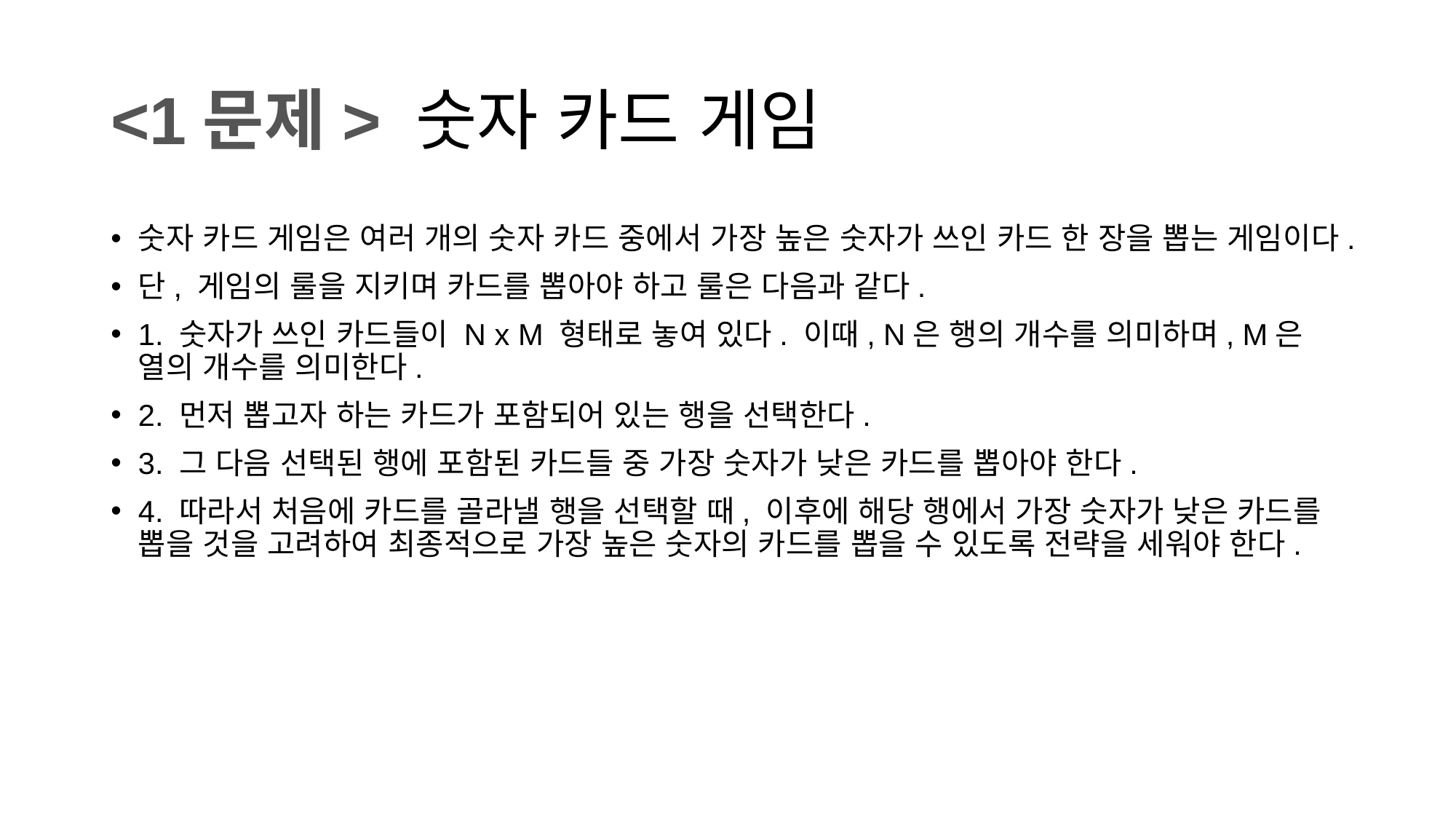

# <1문제> 숫자 카드 게임
숫자 카드 게임은 여러 개의 숫자 카드 중에서 가장 높은 숫자가 쓰인 카드 한 장을 뽑는 게임이다.
단, 게임의 룰을 지키며 카드를 뽑아야 하고 룰은 다음과 같다.
1. 숫자가 쓰인 카드들이 N x M 형태로 놓여 있다. 이때, N은 행의 개수를 의미하며, M은 열의 개수를 의미한다.
2. 먼저 뽑고자 하는 카드가 포함되어 있는 행을 선택한다.
3. 그 다음 선택된 행에 포함된 카드들 중 가장 숫자가 낮은 카드를 뽑아야 한다.
4. 따라서 처음에 카드를 골라낼 행을 선택할 때, 이후에 해당 행에서 가장 숫자가 낮은 카드를 뽑을 것을 고려하여 최종적으로 가장 높은 숫자의 카드를 뽑을 수 있도록 전략을 세워야 한다.